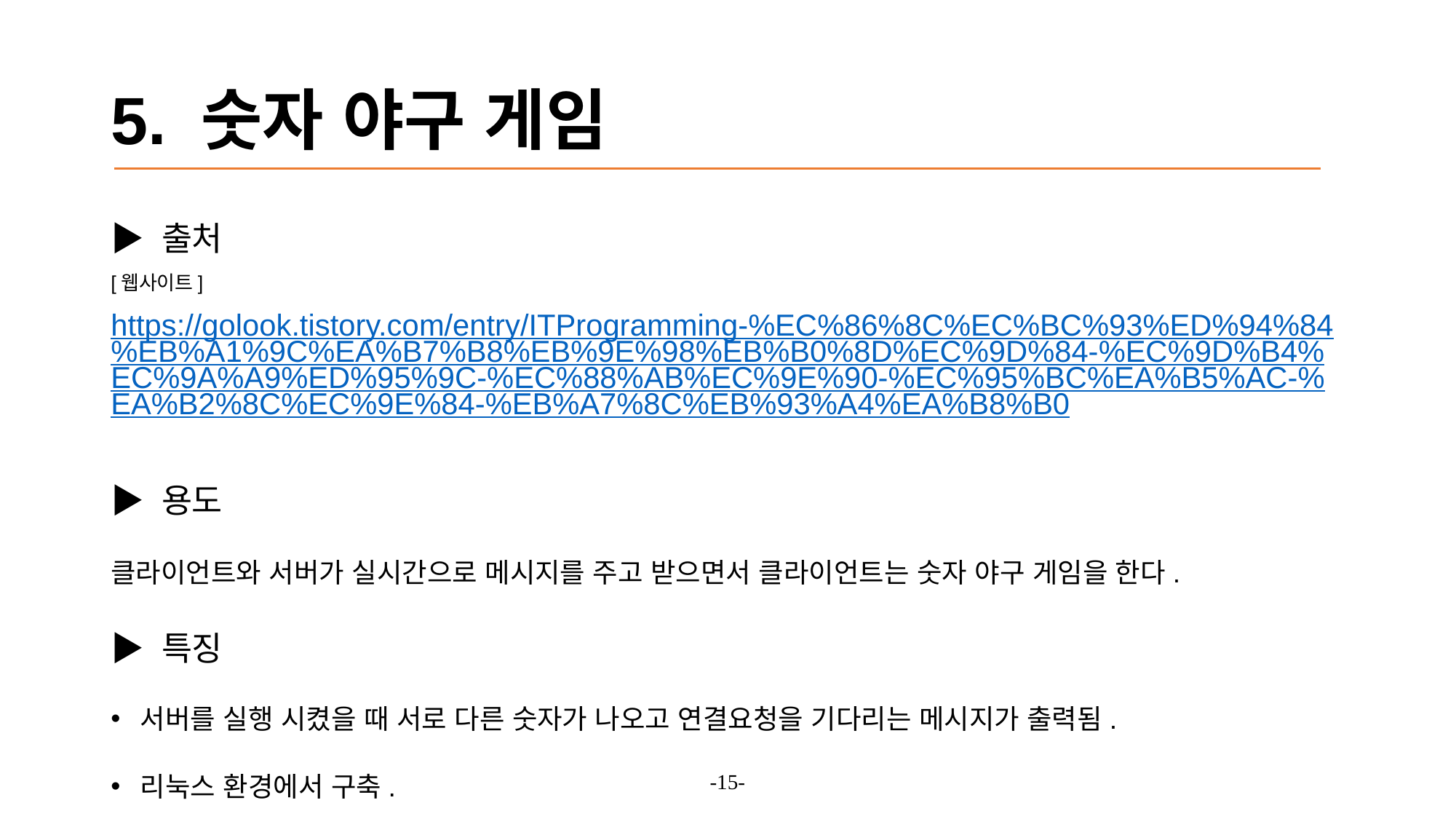

# 5. 숫자 야구 게임
▶ 출처
[웹사이트]
https://golook.tistory.com/entry/ITProgramming-%EC%86%8C%EC%BC%93%ED%94%84%EB%A1%9C%EA%B7%B8%EB%9E%98%EB%B0%8D%EC%9D%84-%EC%9D%B4%EC%9A%A9%ED%95%9C-%EC%88%AB%EC%9E%90-%EC%95%BC%EA%B5%AC-%EA%B2%8C%EC%9E%84-%EB%A7%8C%EB%93%A4%EA%B8%B0

▶ 용도
클라이언트와 서버가 실시간으로 메시지를 주고 받으면서 클라이언트는 숫자 야구 게임을 한다.
▶ 특징
서버를 실행 시켰을 때 서로 다른 숫자가 나오고 연결요청을 기다리는 메시지가 출력됨.
리눅스 환경에서 구축.
-15-